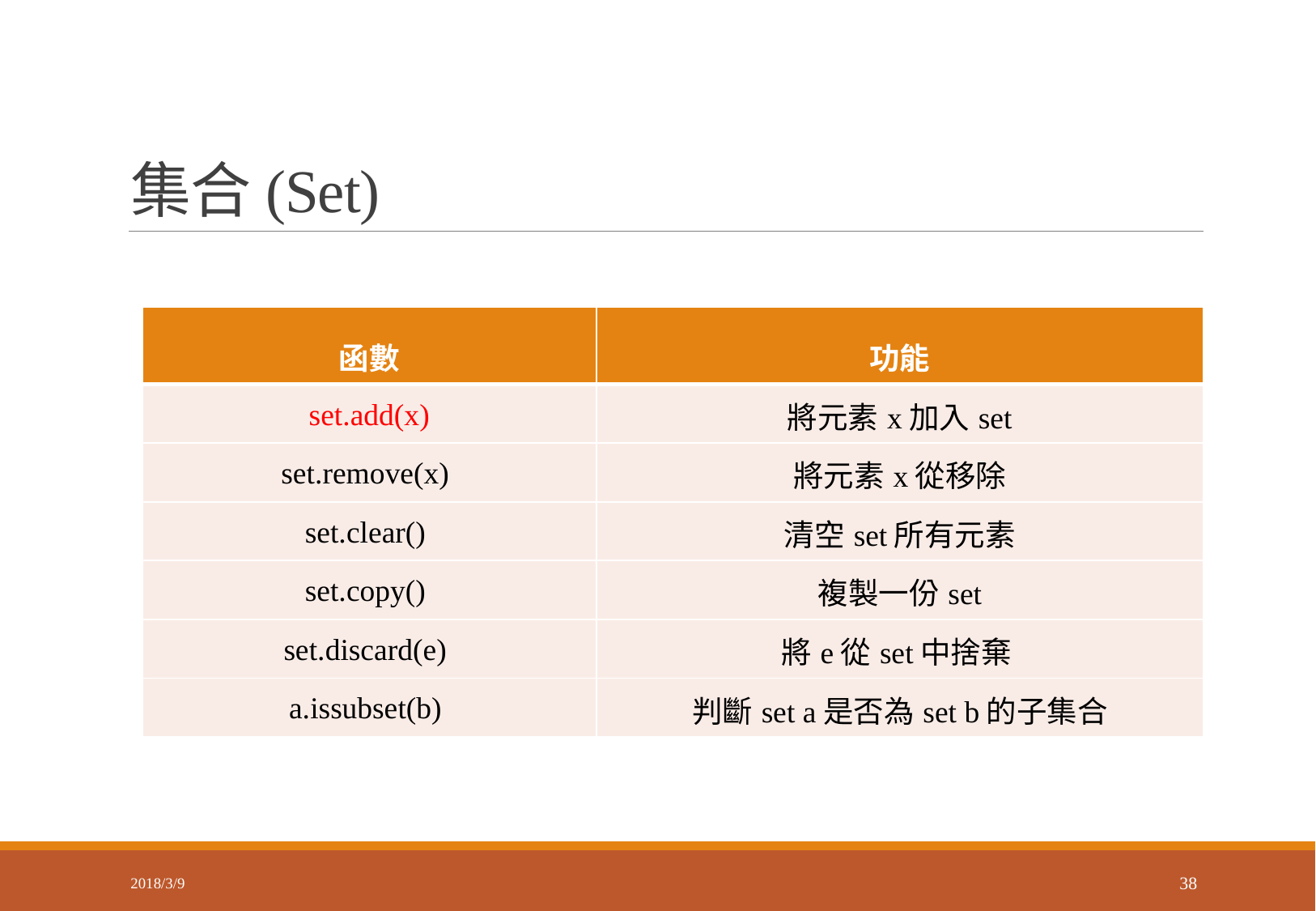

# 集合(Set)

| 函數 | 功能 |
| --- | --- |
| set.add(x) | 將元素x加入set |
| set.remove(x) | 將元素x從移除 |
| set.clear() | 清空set所有元素 |
| set.copy() | 複製一份set |
| set.discard(e) | 將e從set中捨棄 |
| a.issubset(b) | 判斷set a是否為set b的子集合 |
2018/3/9
38